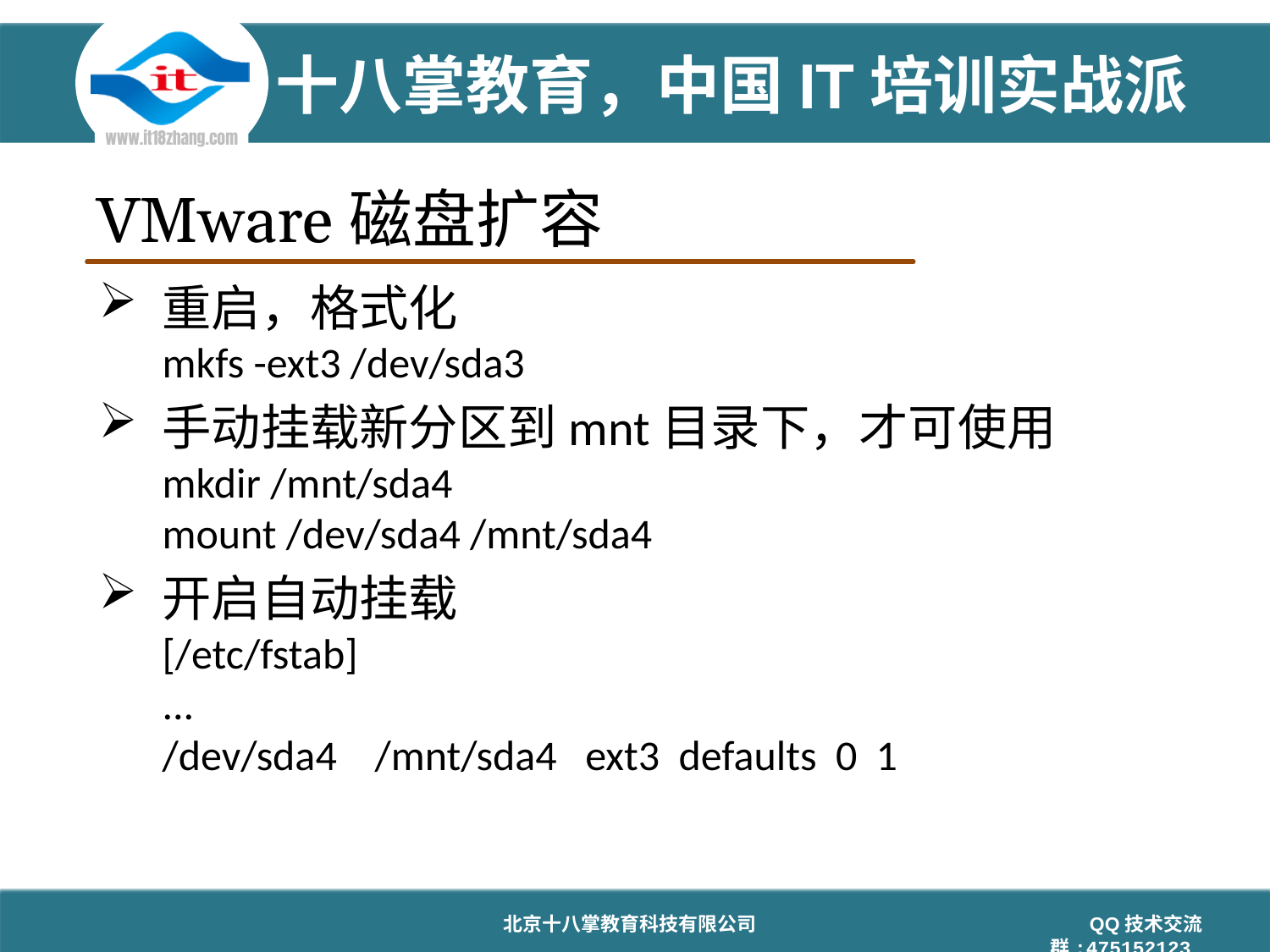

# VMware磁盘扩容
重启，格式化
mkfs -ext3 /dev/sda3
手动挂载新分区到mnt目录下，才可使用
mkdir /mnt/sda4
mount /dev/sda4 /mnt/sda4
开启自动挂载
[/etc/fstab]
...
/dev/sda4    /mnt/sda4   ext3  defaults  0  1